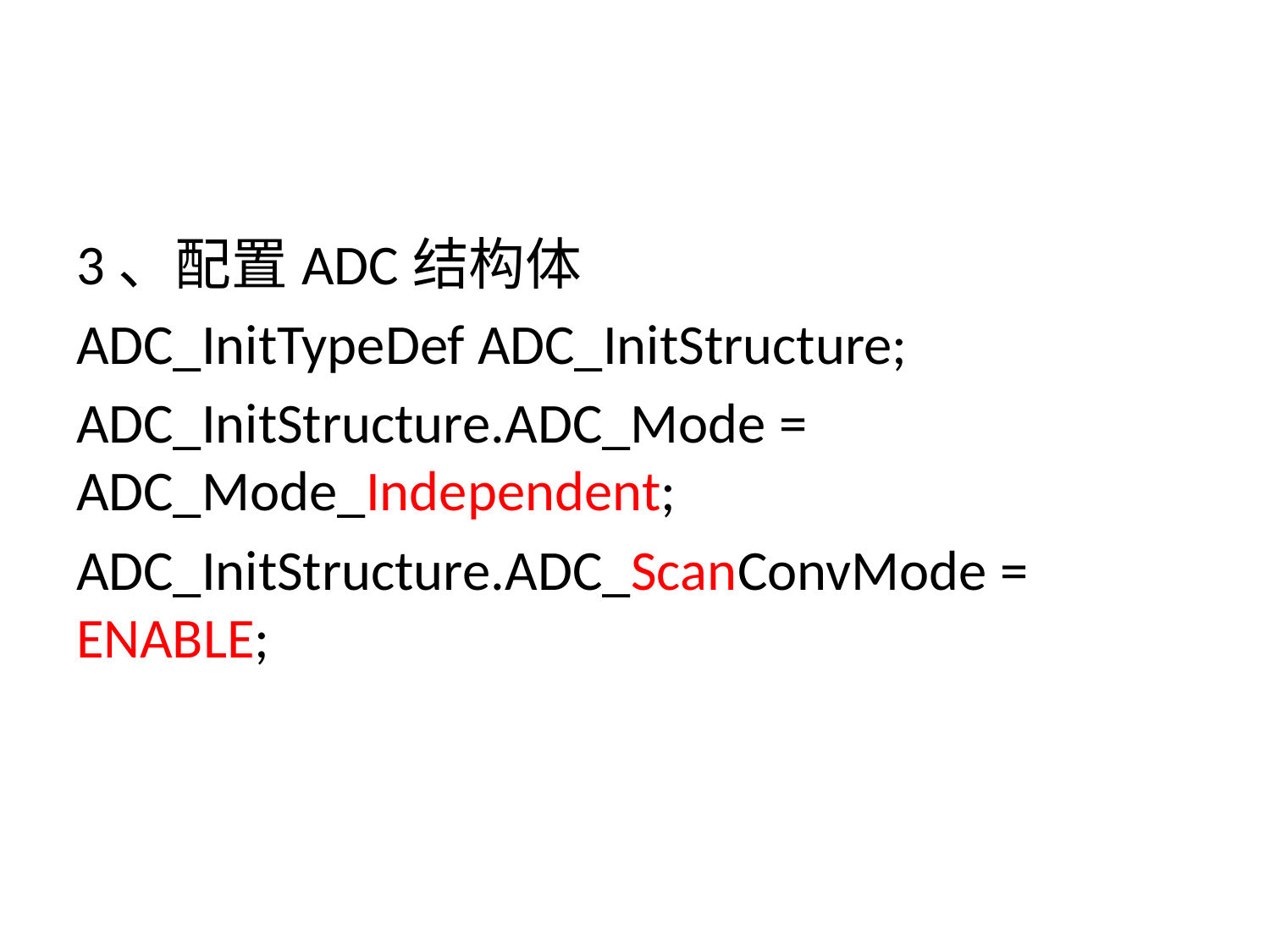

#
3、配置ADC结构体
ADC_InitTypeDef ADC_InitStructure;
ADC_InitStructure.ADC_Mode = ADC_Mode_Independent;
ADC_InitStructure.ADC_ScanConvMode = ENABLE;